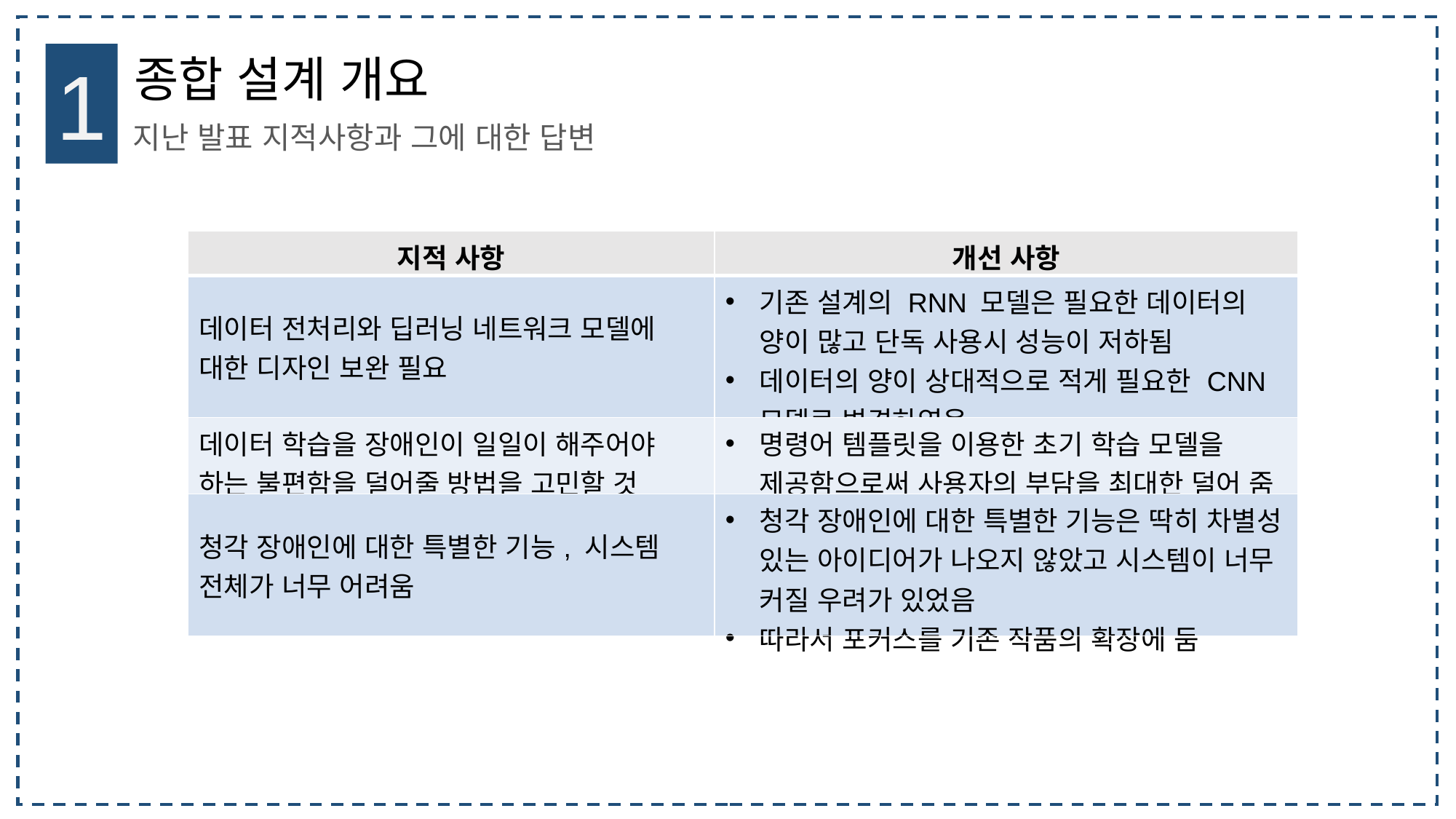

1
종합 설계 개요
지난 발표 지적사항과 그에 대한 답변
| 지적 사항 | 개선 사항 |
| --- | --- |
| 데이터 전처리와 딥러닝 네트워크 모델에 대한 디자인 보완 필요 | 기존 설계의 RNN 모델은 필요한 데이터의 양이 많고 단독 사용시 성능이 저하됨 데이터의 양이 상대적으로 적게 필요한 CNN 모델로 변경하였음 |
| 데이터 학습을 장애인이 일일이 해주어야 하는 불편함을 덜어줄 방법을 고민할 것 | 명령어 템플릿을 이용한 초기 학습 모델을 제공함으로써 사용자의 부담을 최대한 덜어 줌 |
| 청각 장애인에 대한 특별한 기능, 시스템 전체가 너무 어려움 | 청각 장애인에 대한 특별한 기능은 딱히 차별성 있는 아이디어가 나오지 않았고 시스템이 너무 커질 우려가 있었음 따라서 포커스를 기존 작품의 확장에 둠 |